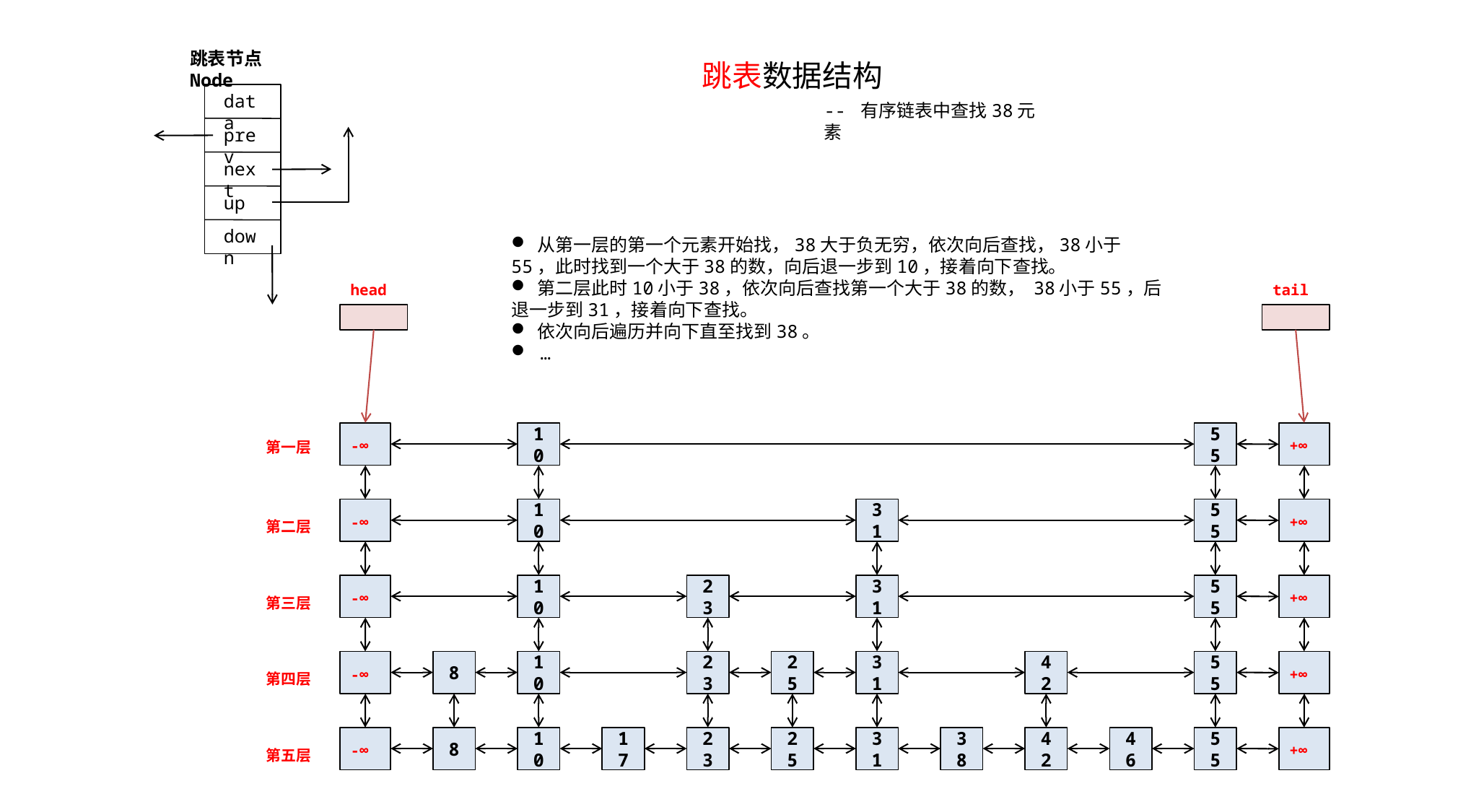

跳表节点Node
跳表数据结构

data
prev
next
up
down
-- 有序链表中查找38元素
 从第一层的第一个元素开始找，38大于负无穷，依次向后查找，38小于55，此时找到一个大于38的数，向后退一步到10，接着向下查找。
 第二层此时10小于38，依次向后查找第一个大于38的数， 38小于55，后退一步到31，接着向下查找。
 依次向后遍历并向下直至找到38。
 …
head
tail

-∞
10
55

+∞
第一层

-∞
10
31
55

+∞
第二层

-∞
10
23
31
55

+∞
第三层

-∞
8
10
23
25
31
42
55

+∞
第四层

-∞
8
10
17
23
25
31
38
42
46
55

+∞
第五层